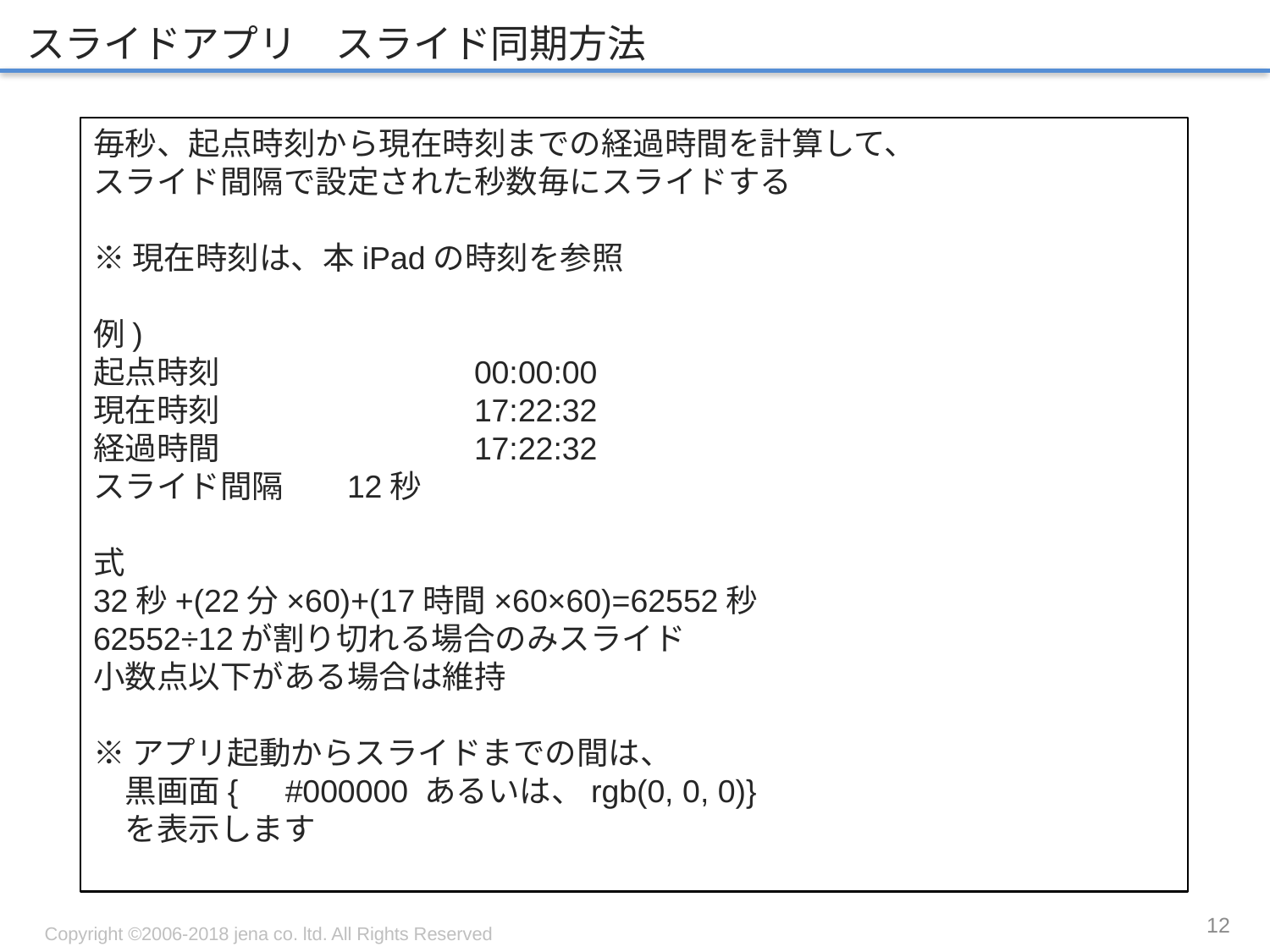

# スライドアプリ　スライド同期方法
毎秒、起点時刻から現在時刻までの経過時間を計算して、
スライド間隔で設定された秒数毎にスライドする

※現在時刻は、本iPadの時刻を参照

例)
起点時刻 		00:00:00
現在時刻 		17:22:32
経過時間 		17:22:32
スライド間隔	12秒

式
32秒+(22分×60)+(17時間×60×60)=62552秒
62552÷12が割り切れる場合のみスライド
小数点以下がある場合は維持

※アプリ起動からスライドまでの間は、
　黒画面{　#000000 あるいは、rgb(0, 0, 0)}
　を表示します

12